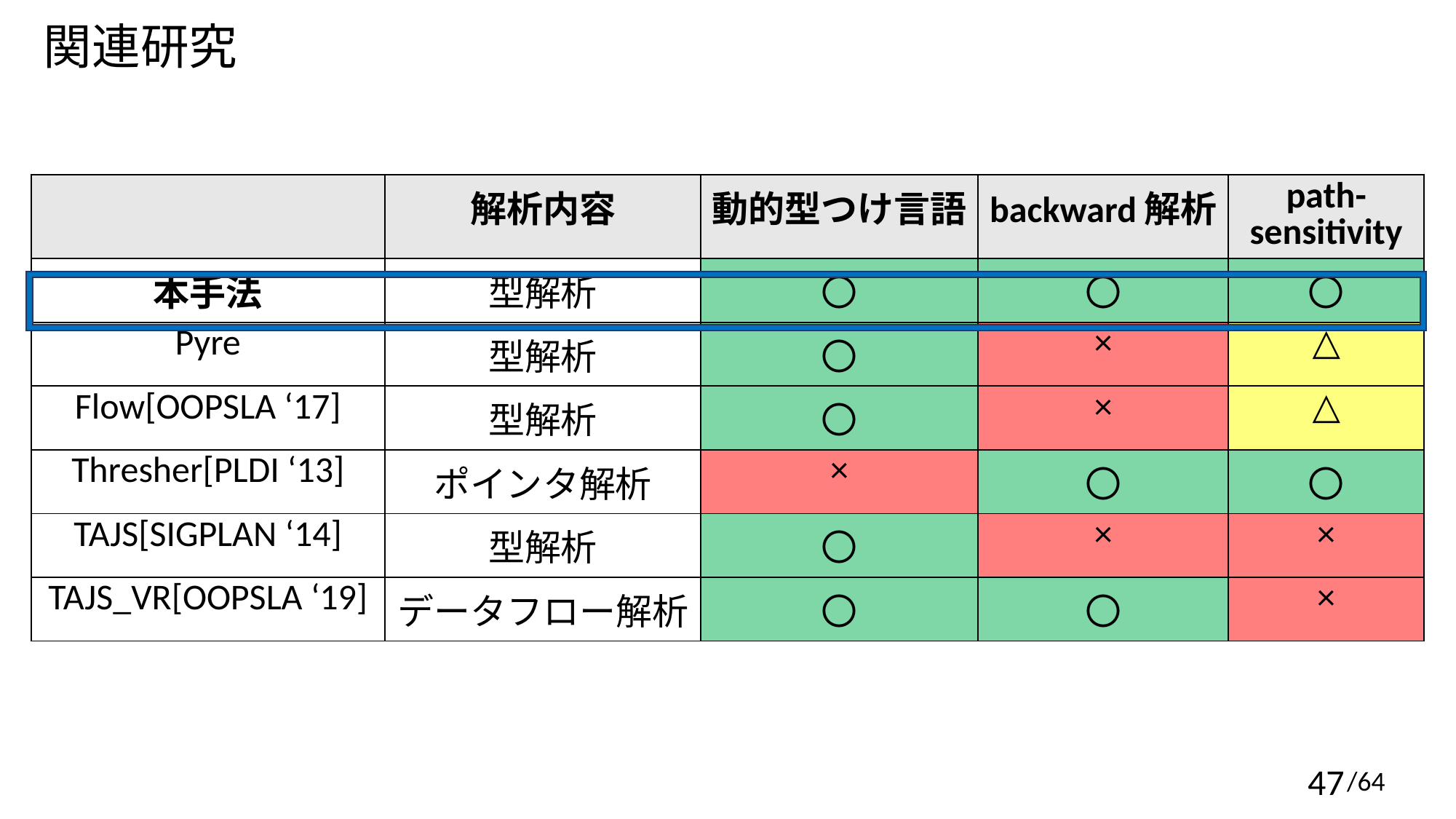

関連研究
|  | 解析内容 | 動的型つけ言語 | backward解析 | path-sensitivity |
| --- | --- | --- | --- | --- |
| 本手法 | 型解析 | 〇 | 〇 | 〇 |
| Pyre | 型解析 | 〇 | × | △ |
| Flow[OOPSLA ‘17] | 型解析 | 〇 | × | △ |
| Thresher[PLDI ‘13] | ポインタ解析 | × | 〇 | 〇 |
| TAJS[SIGPLAN ‘14] | 型解析 | 〇 | × | × |
| TAJS\_VR[OOPSLA ‘19] | データフロー解析 | 〇 | 〇 | × |

/64
47